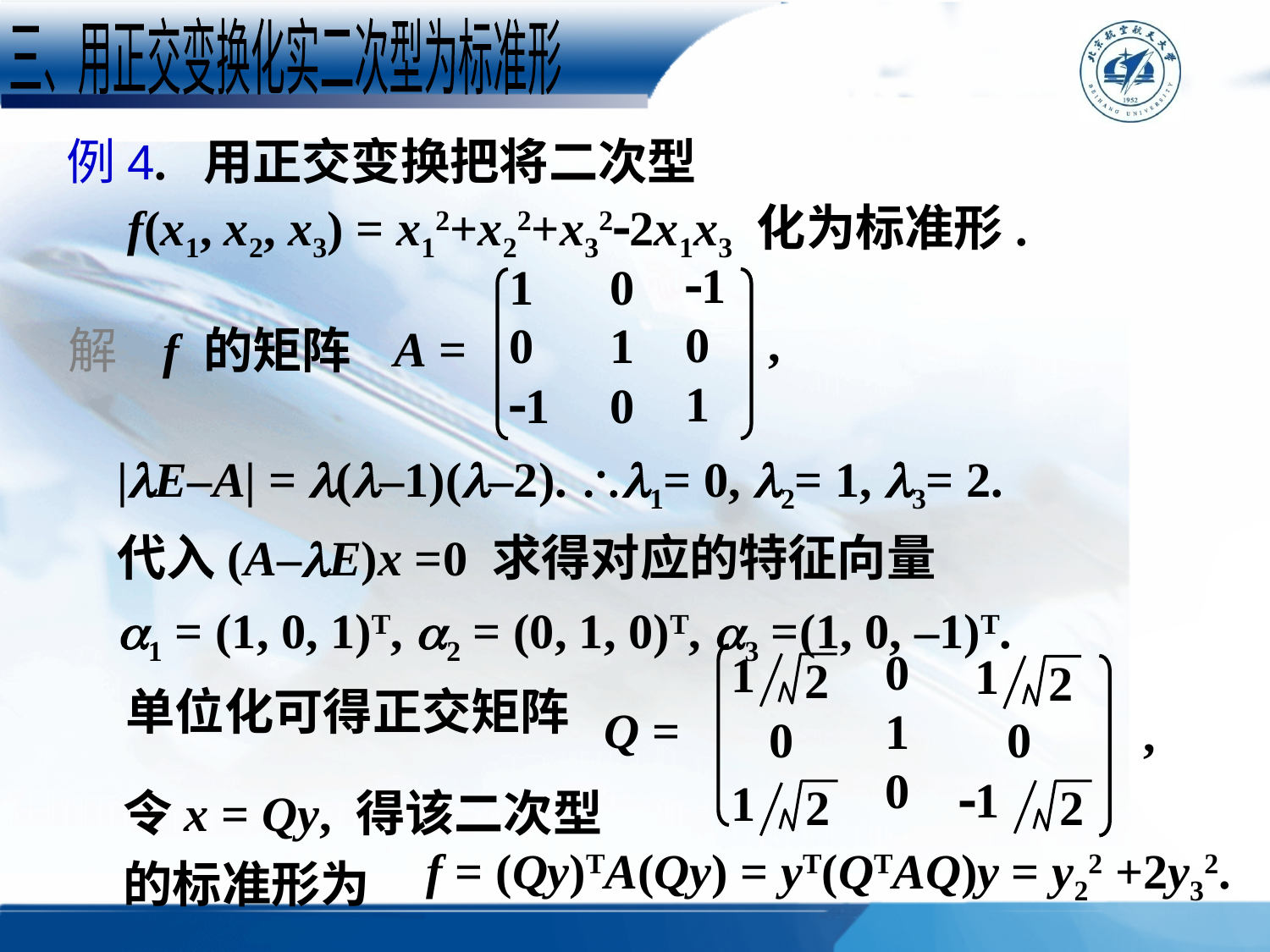

三、用正交变换化实二次型为标准形
例4.  用正交变换把将二次型
     f(x1, x2, x3) = x12+x22+x32−2x1x3 化为标准形.
−1
0
1
1
0
−1
0
1
0

,
A =
解   f 的矩阵
|λE–A| = λ(λ–1)(λ–2). ∴λ1= 0, λ2= 1, λ3= 2.
代入(A–λE)x =0 求得对应的特征向量
α1 = (1, 0, 1)T, α2 = (0, 1, 0)T, α3 =(1, 0, –1)T.
0
1
0
1
1
2

2

Q =
,
0
0
−1
1
2
2

单位化可得正交矩阵
令x = Qy, 得该二次型
的标准形为
f = (Qy)TA(Qy) = yT(QTAQ)y = y22 +2y32.